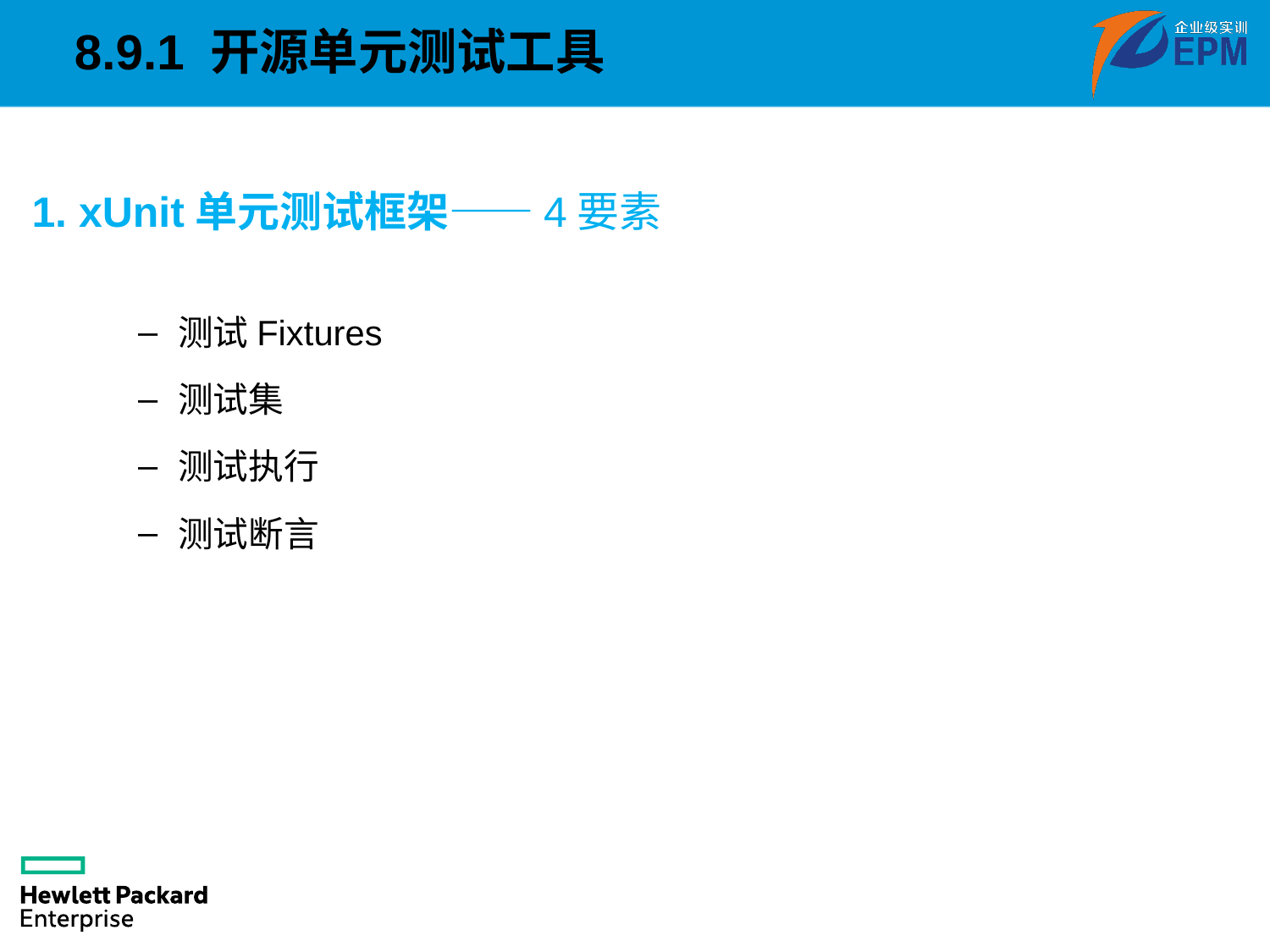

8.9.1 开源单元测试工具
1. xUnit单元测试框架——4要素
测试Fixtures
测试集
测试执行
测试断言